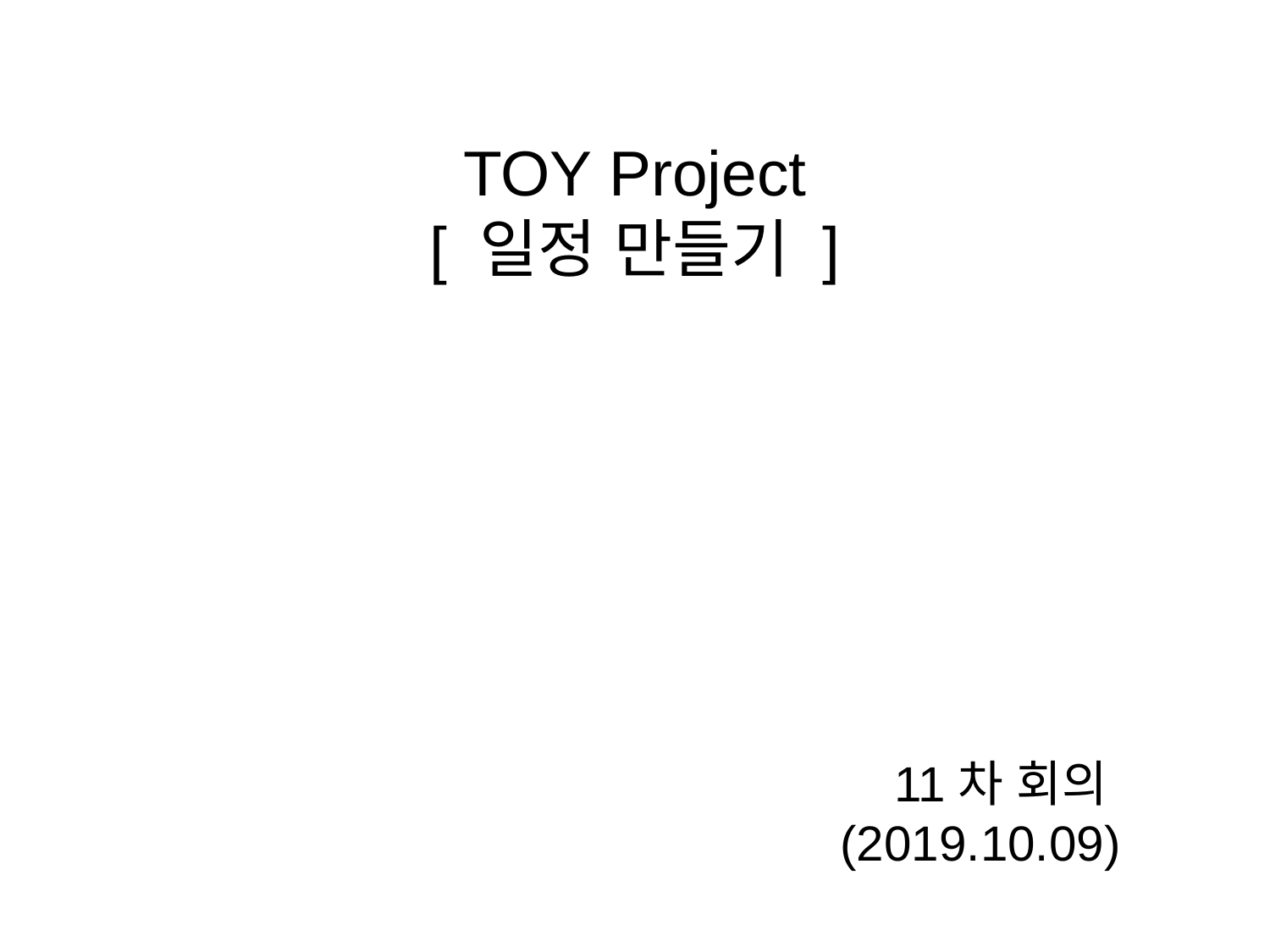

TOY Project
[ 일정 만들기 ]
11차 회의
(2019.10.09)